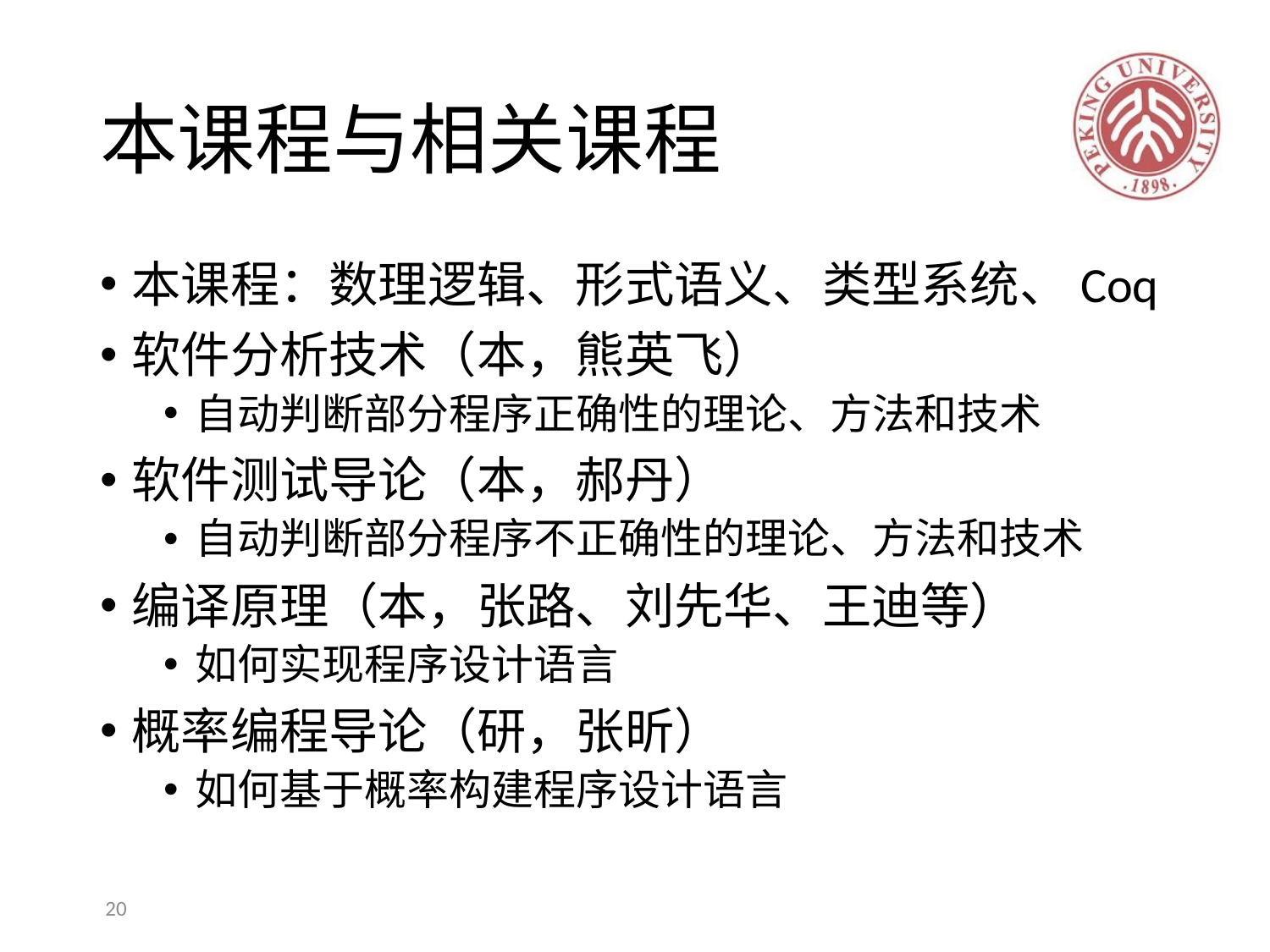

# 本课程与相关课程
本课程：数理逻辑、形式语义、类型系统、Coq
软件分析技术（本，熊英飞）
自动判断部分程序正确性的理论、方法和技术
软件测试导论（本，郝丹）
自动判断部分程序不正确性的理论、方法和技术
编译原理（本，张路、刘先华、王迪等）
如何实现程序设计语言
概率编程导论（研，张昕）
如何基于概率构建程序设计语言
20